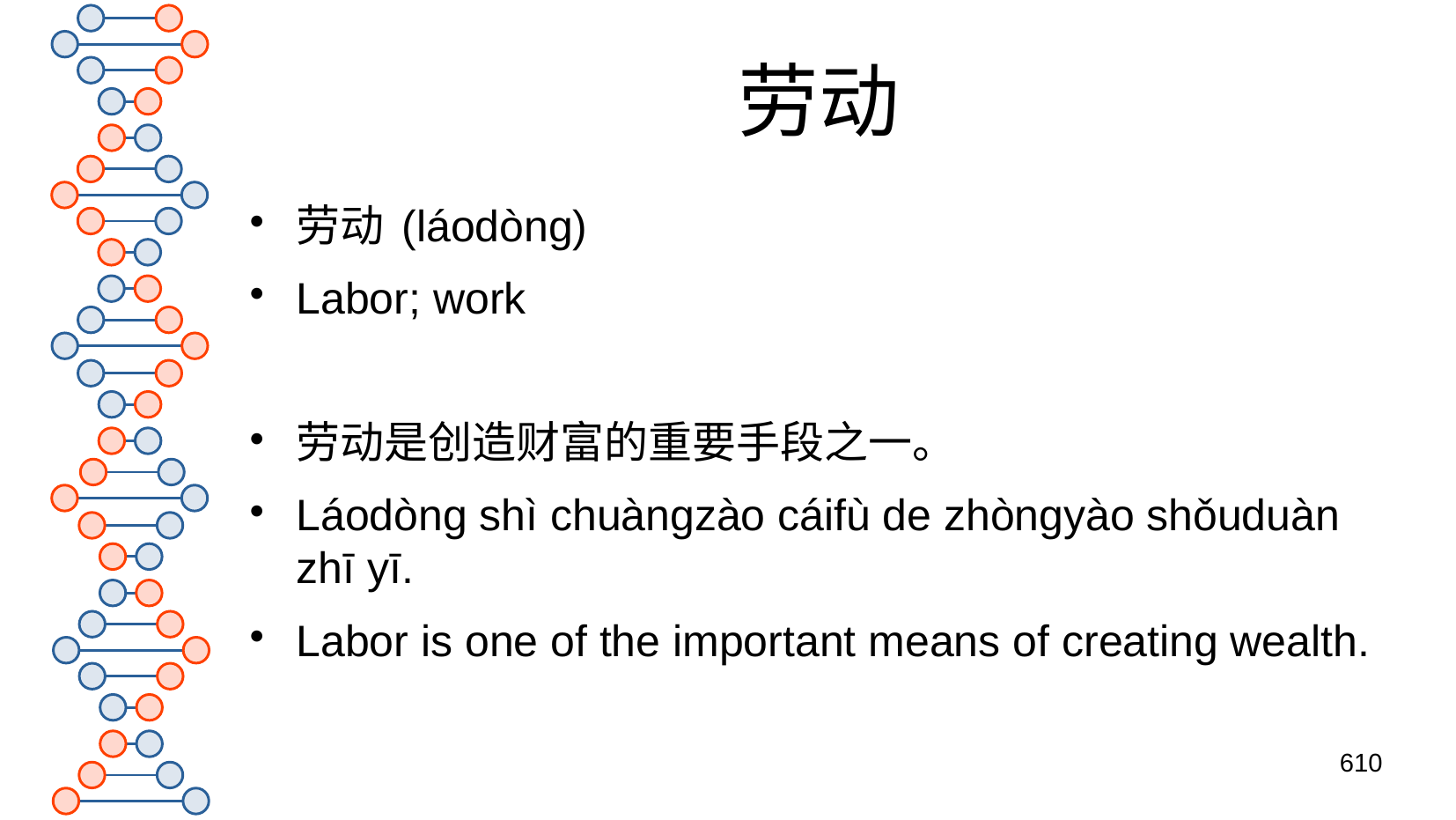

# 劳动
劳动 (láodòng)
Labor; work

劳动是创造财富的重要手段之一。
Láodòng shì chuàngzào cáifù de zhòngyào shǒuduàn zhī yī.
Labor is one of the important means of creating wealth.
610